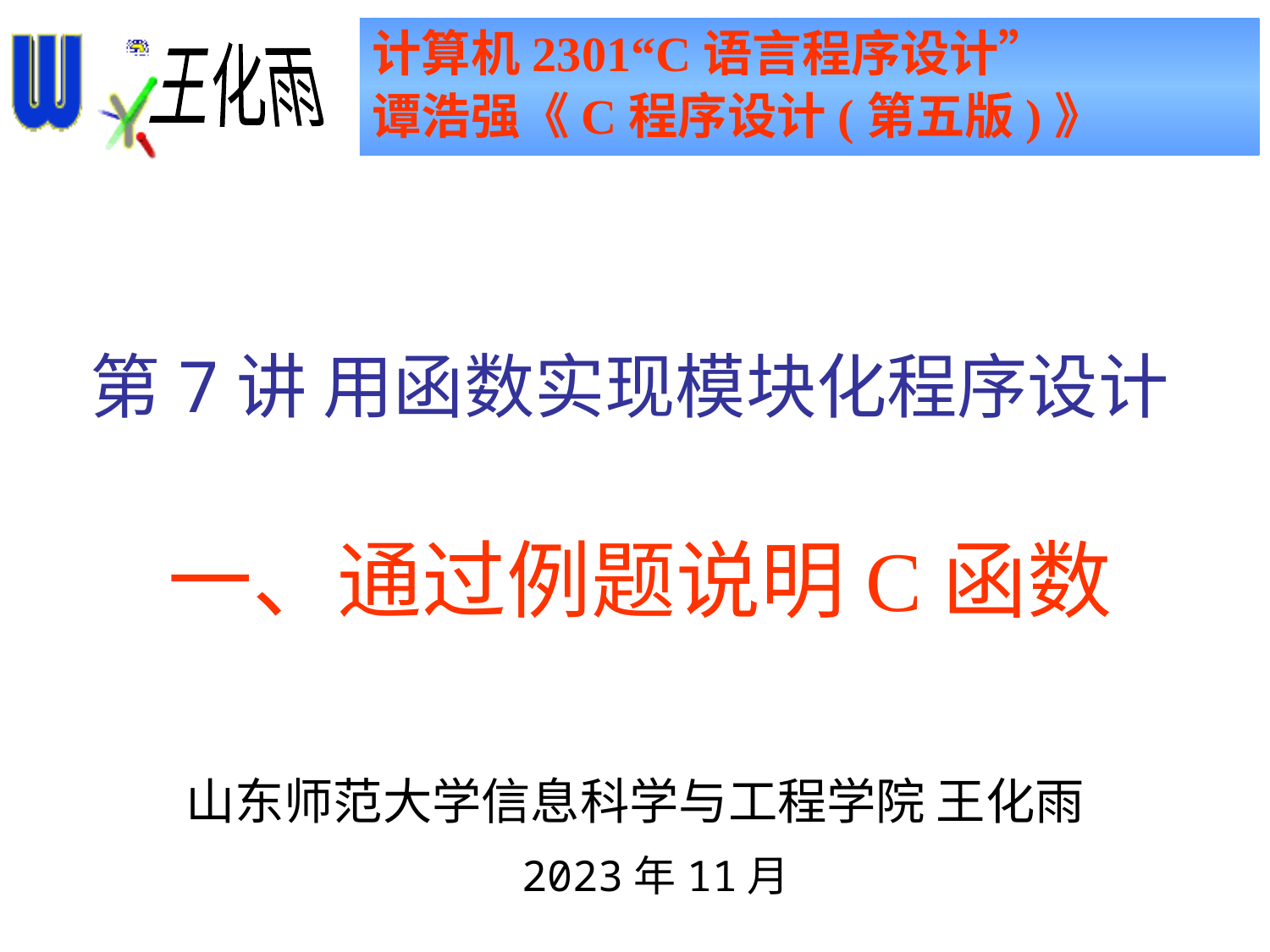

计算机2301“C语言程序设计”
谭浩强《C程序设计(第五版)》
第7讲 用函数实现模块化程序设计
一、通过例题说明C函数
山东师范大学信息科学与工程学院 王化雨
2023年11月